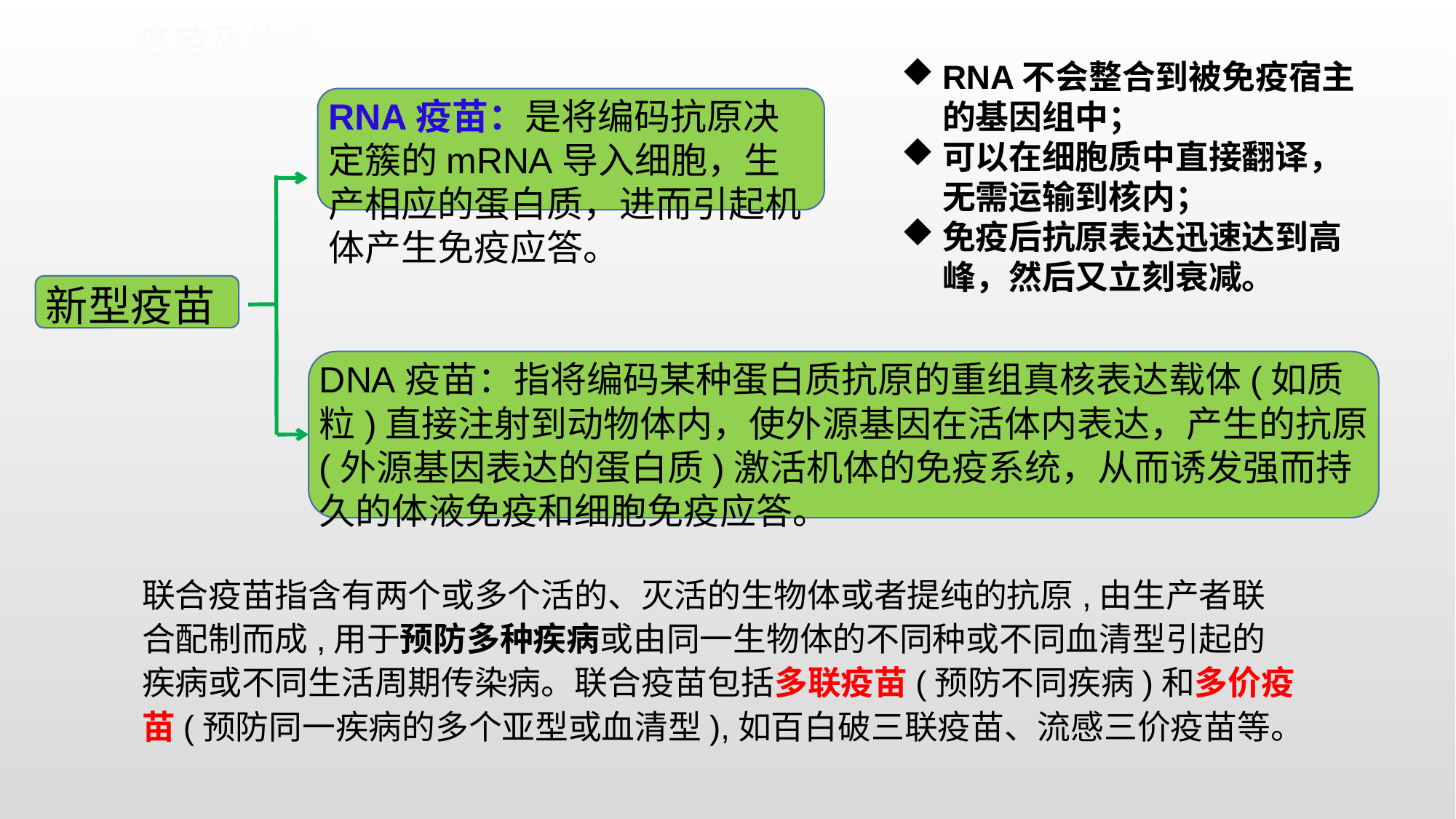

疫苗及分类
RNA不会整合到被免疫宿主的基因组中；
可以在细胞质中直接翻译，无需运输到核内；
免疫后抗原表达迅速达到高峰，然后又立刻衰减。

RNA疫苗：是将编码抗原决定簇的mRNA导入细胞，生产相应的蛋白质，进而引起机体产生免疫应答。
新型疫苗

DNA疫苗：指将编码某种蛋白质抗原的重组真核表达载体(如质粒)直接注射到动物体内，使外源基因在活体内表达，产生的抗原(外源基因表达的蛋白质)激活机体的免疫系统，从而诱发强而持久的体液免疫和细胞免疫应答。
联合疫苗指含有两个或多个活的、灭活的生物体或者提纯的抗原,由生产者联合配制而成,用于预防多种疾病或由同一生物体的不同种或不同血清型引起的疾病或不同生活周期传染病。联合疫苗包括多联疫苗(预防不同疾病)和多价疫苗(预防同一疾病的多个亚型或血清型),如百白破三联疫苗、流感三价疫苗等。